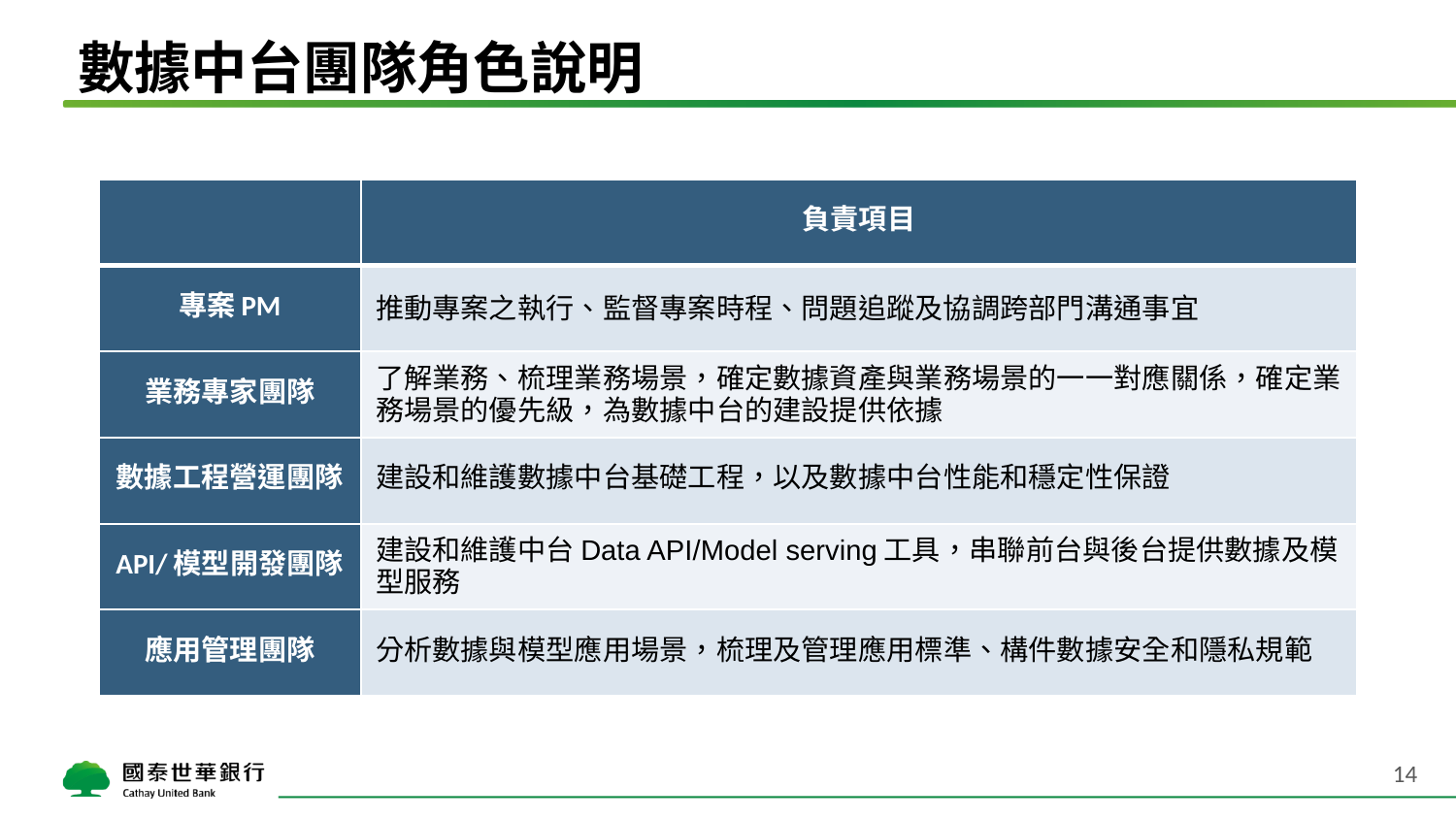

# 數據中台團隊角色說明
|  | 負責項目 |
| --- | --- |
| 專案PM | 推動專案之執行、監督專案時程、問題追蹤及協調跨部門溝通事宜 |
| 業務專家團隊 | 了解業務、梳理業務場景，確定數據資產與業務場景的一一對應關係，確定業務場景的優先級，為數據中台的建設提供依據 |
| 數據工程營運團隊 | 建設和維護數據中台基礎工程，以及數據中台性能和穩定性保證 |
| API/模型開發團隊 | 建設和維護中台Data API/Model serving工具，串聯前台與後台提供數據及模型服務 |
| 應用管理團隊 | 分析數據與模型應用場景，梳理及管理應用標準、構件數據安全和隱私規範 |
14